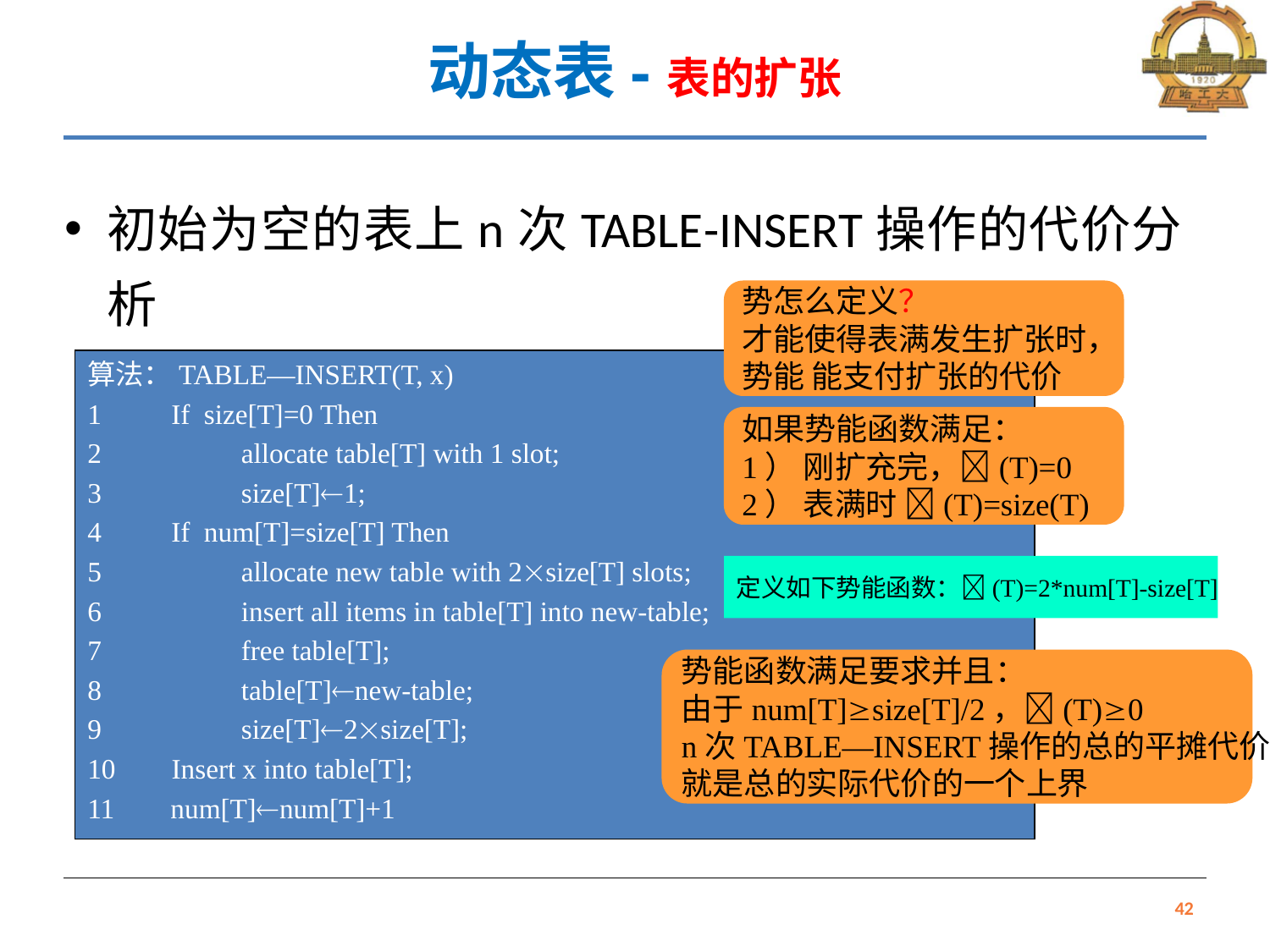

# 动态表-表的扩张
初始为空的表上n次TABLE-INSERT操作的代价分析
-势能法分析
势怎么定义？
才能使得表满发生扩张时，
势能 能支付扩张的代价
算法：TABLE—INSERT(T, x)
1          If  size[T]=0 Then
2                    allocate table[T] with 1 slot;
3                    size[T]←1;
4          If  num[T]=size[T] Then
5                    allocate new table with 2×size[T] slots;
6                    insert all items in table[T] into new-table;
7                    free table[T];
8                    table[T]←new-table;
9                    size[T]←2×size[T];
10        Insert x into table[T];
11        num[T]←num[T]+1
如果势能函数满足：
1） 刚扩充完，φ(T)=0
2） 表满时 φ(T)=size(T)
定义如下势能函数：φ(T)=2*num[T]-size[T]
势能函数满足要求并且：
由于num[T]≥size[T]/2，φ(T)≥0
n次TABLE—INSERT操作的总的平摊代价
就是总的实际代价的一个上界
42